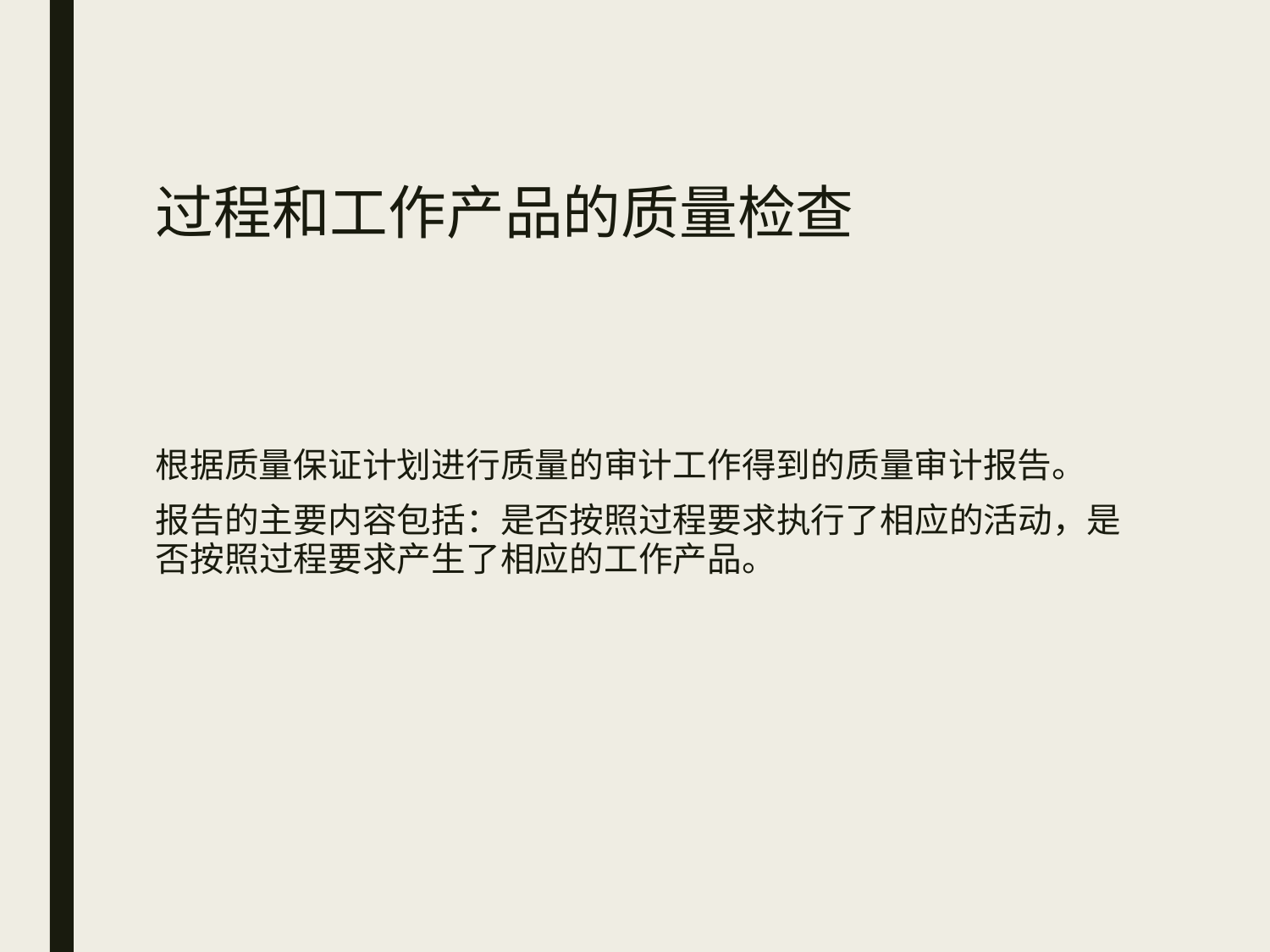

# 过程和工作产品的质量检查
根据质量保证计划进行质量的审计工作得到的质量审计报告。
报告的主要内容包括：是否按照过程要求执行了相应的活动，是否按照过程要求产生了相应的工作产品。